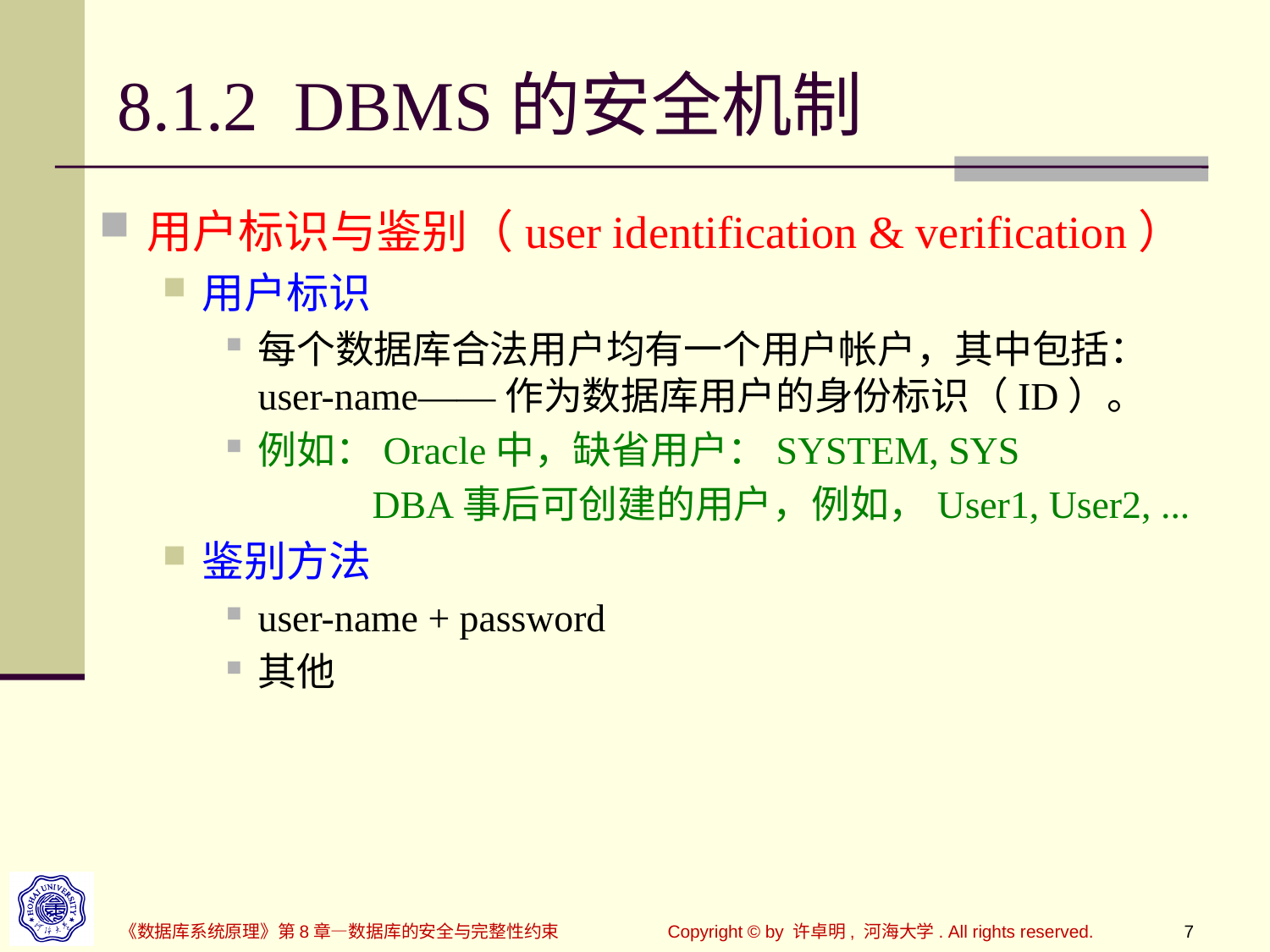

# 8.1.2  DBMS的安全机制
用户标识与鉴别（user identification & verification）
用户标识
每个数据库合法用户均有一个用户帐户，其中包括：user-name——作为数据库用户的身份标识（ID）。
例如：Oracle中，缺省用户：SYSTEM, SYS
               DBA事后可创建的用户，例如，User1, User2, ...
鉴别方法
user-name + password
其他

《数据库系统原理》第8章—数据库的安全与完整性约束
Copyright © by 许卓明, 河海大学. All rights reserved.
7